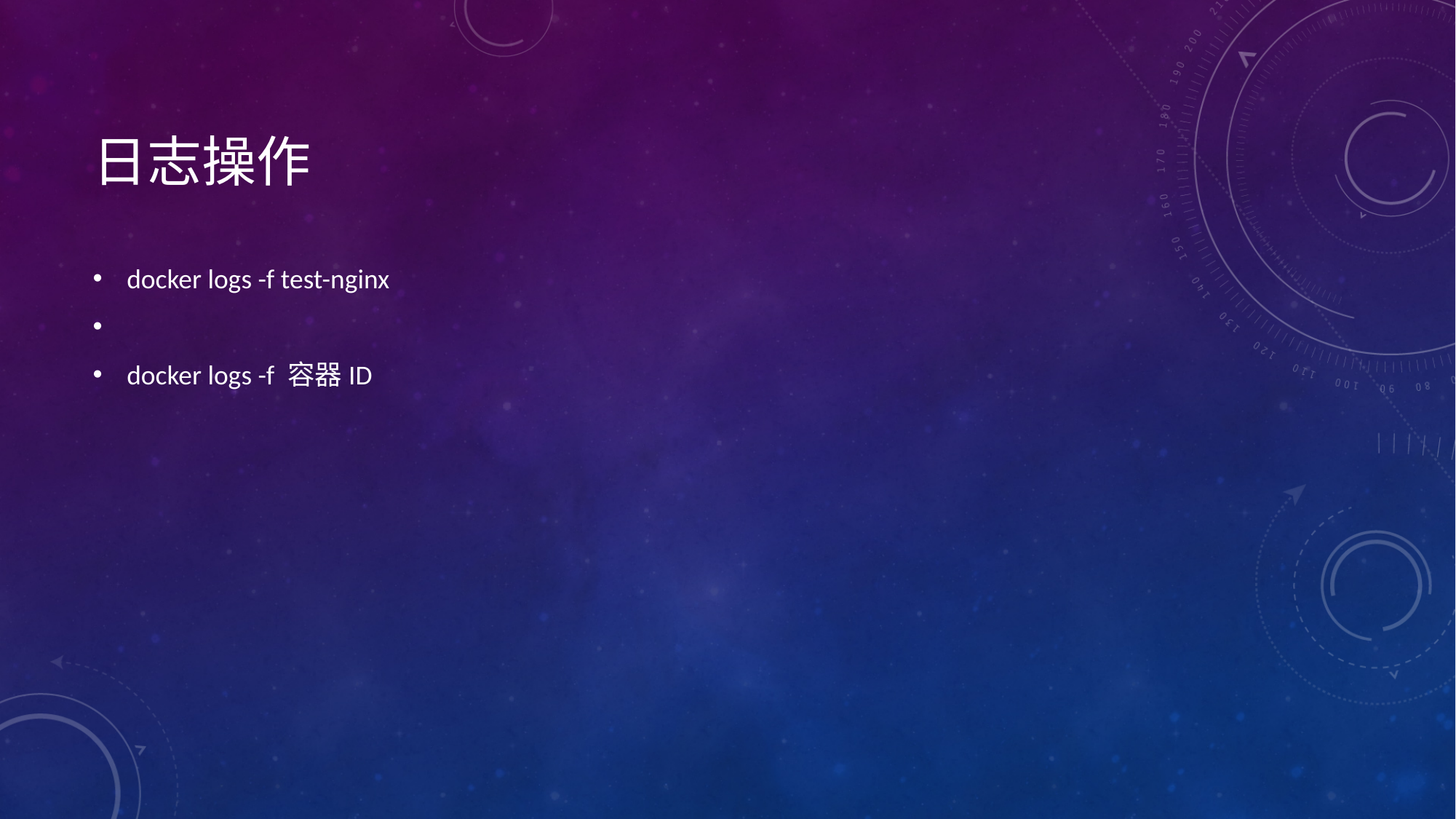

# 日志操作
docker logs -f test-nginx

docker logs -f 容器ID